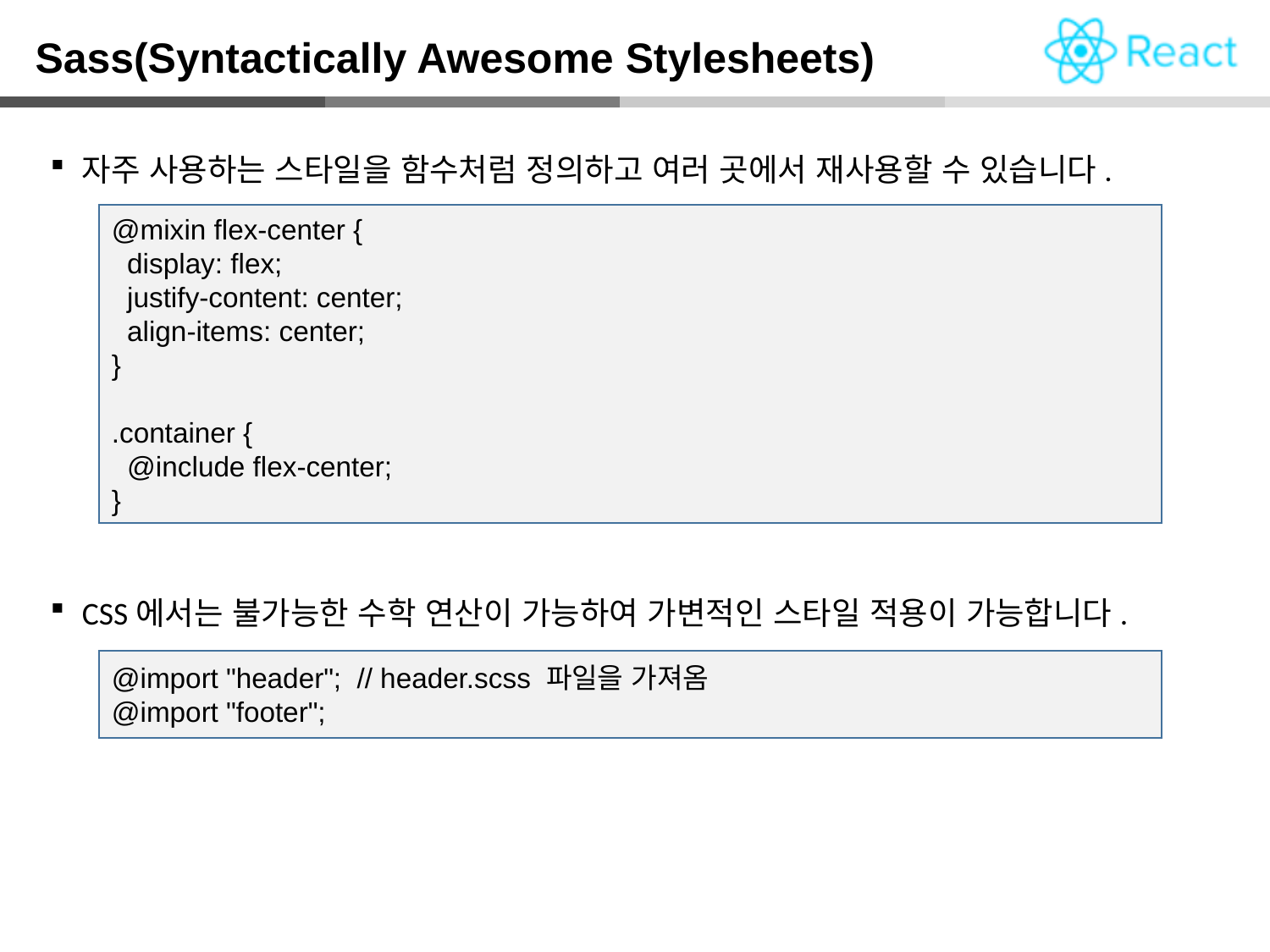

Sass(Syntactically Awesome Stylesheets)
자주 사용하는 스타일을 함수처럼 정의하고 여러 곳에서 재사용할 수 있습니다.

CSS에서는 불가능한 수학 연산이 가능하여 가변적인 스타일 적용이 가능합니다.

@mixin flex-center {
  display: flex;
  justify-content: center;
  align-items: center;
}

.container {
  @include flex-center;
}

@import "header";  // header.scss 파일을 가져옴
@import "footer";